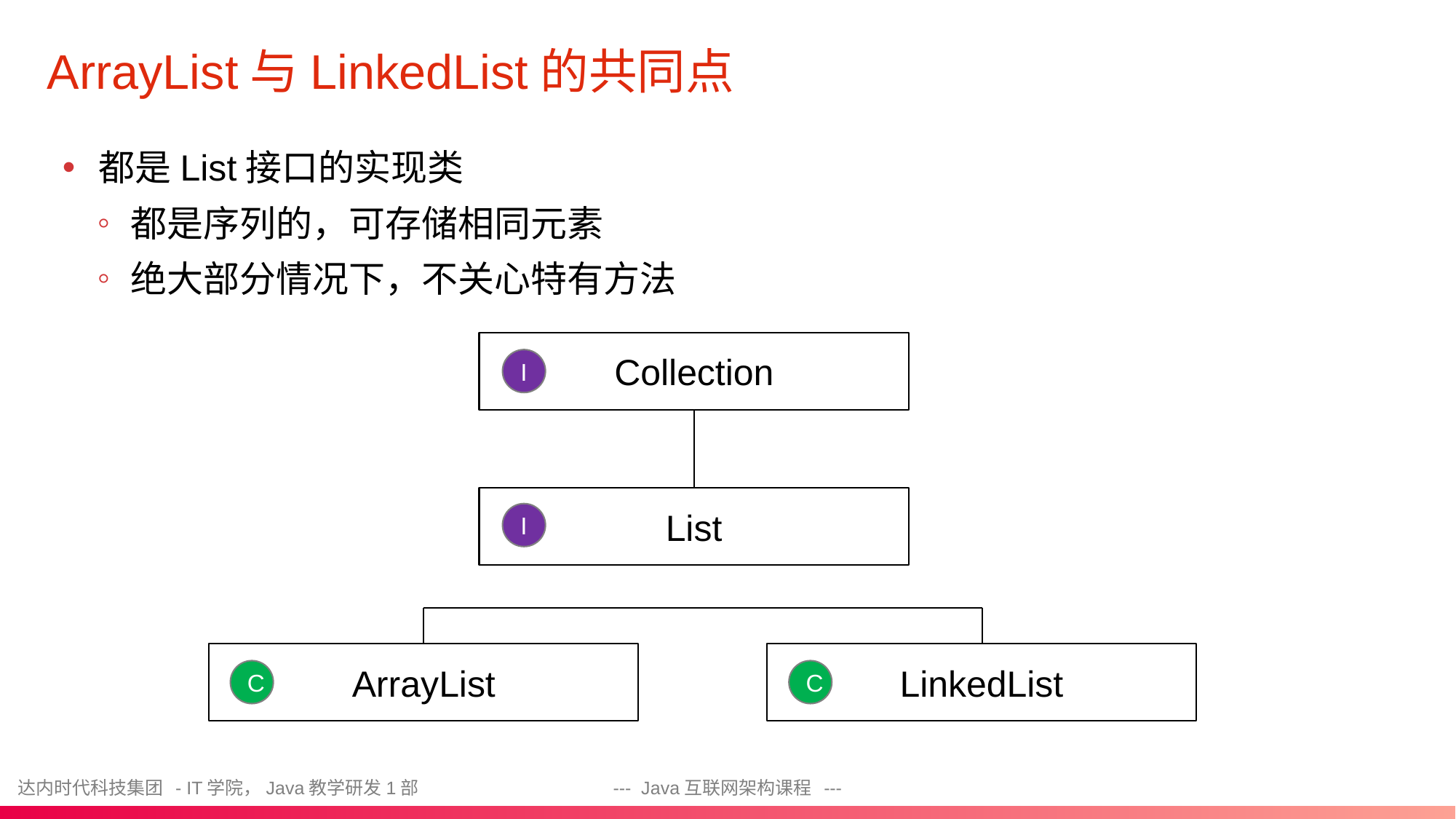

# ArrayList与LinkedList的共同点
都是List接口的实现类
都是序列的，可存储相同元素
绝大部分情况下，不关心特有方法
Collection
I
List
I
ArrayList
LinkedList
C
C